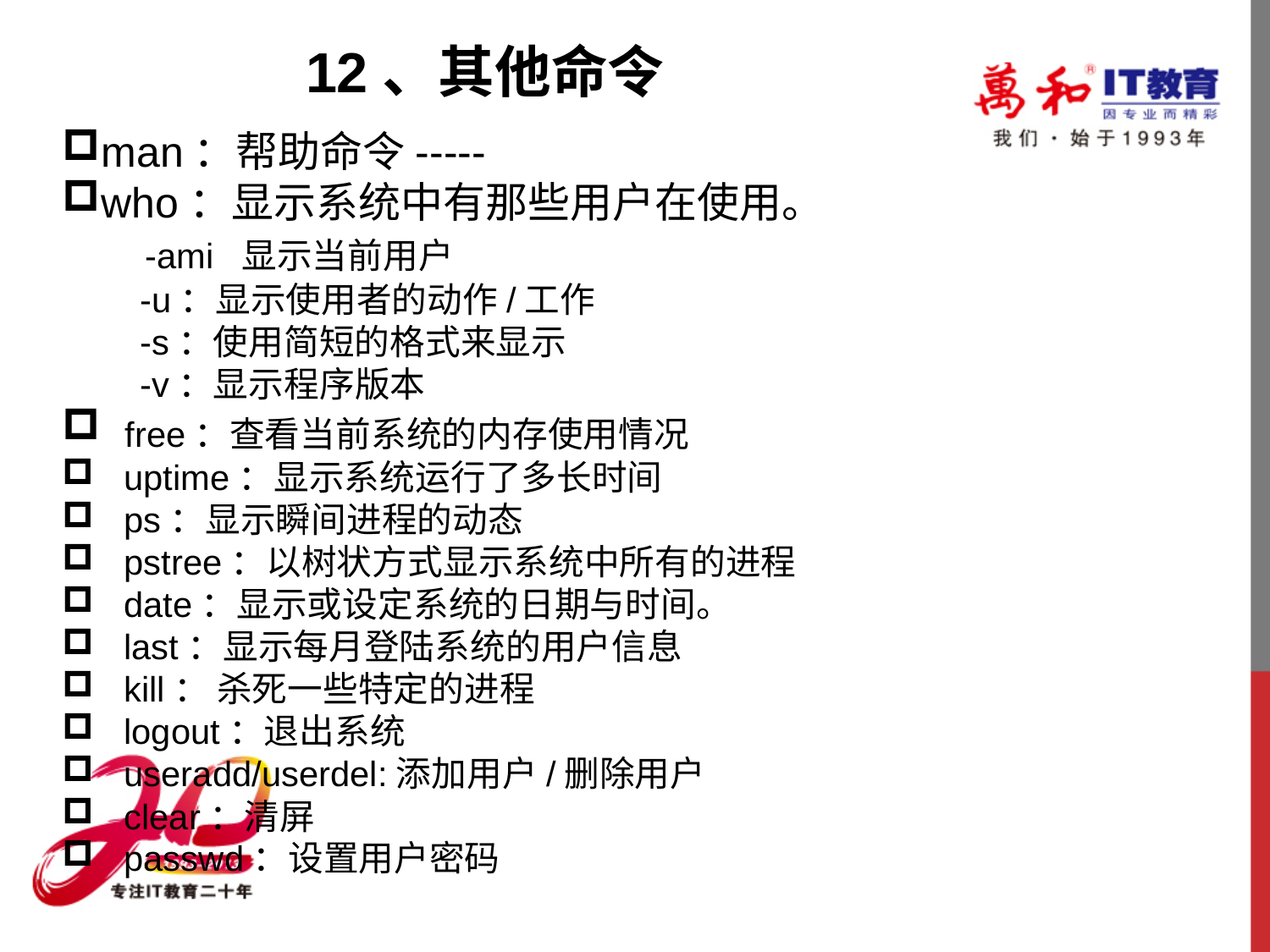

12、其他命令
man：帮助命令-----
who：显示系统中有那些用户在使用。
       -ami  显示当前用户
        -u：显示使用者的动作/工作
        -s：使用简短的格式来显示
        -v：显示程序版本
  free：查看当前系统的内存使用情况
   uptime：显示系统运行了多长时间
   ps：显示瞬间进程的动态
   pstree：以树状方式显示系统中所有的进程
   date：显示或设定系统的日期与时间。
   last：显示每月登陆系统的用户信息
   kill： 杀死一些特定的进程
   logout：退出系统
   useradd/userdel:添加用户/删除用户
   clear：清屏
   passwd：设置用户密码